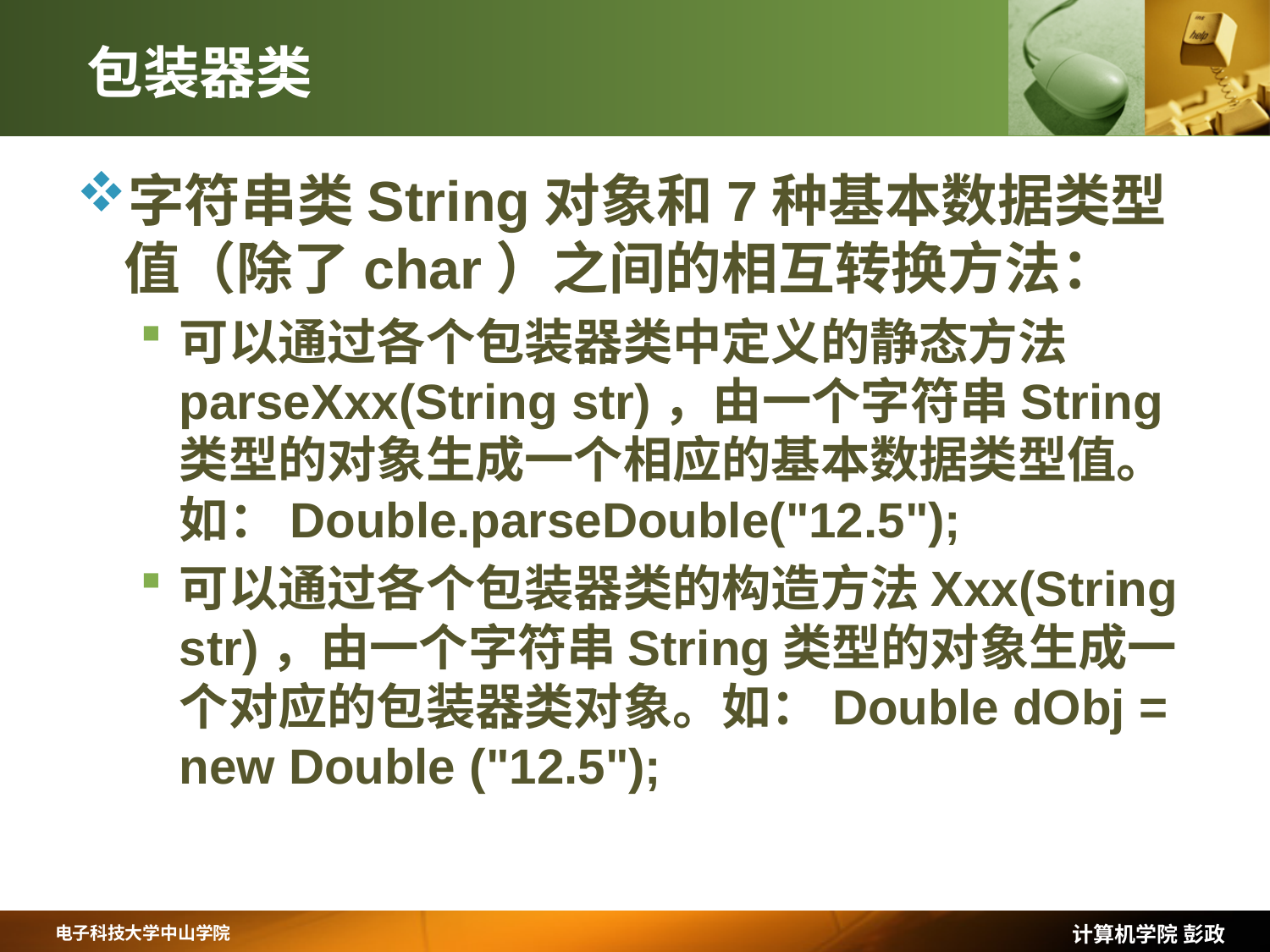

# 包装器类
字符串类String对象和7种基本数据类型值（除了char）之间的相互转换方法：
可以通过各个包装器类中定义的静态方法parseXxx(String str)，由一个字符串String类型的对象生成一个相应的基本数据类型值。如：Double.parseDouble("12.5");
可以通过各个包装器类的构造方法Xxx(String str)，由一个字符串String类型的对象生成一个对应的包装器类对象。如：Double dObj = new Double ("12.5");
计算机学院 彭政
电子科技大学中山学院